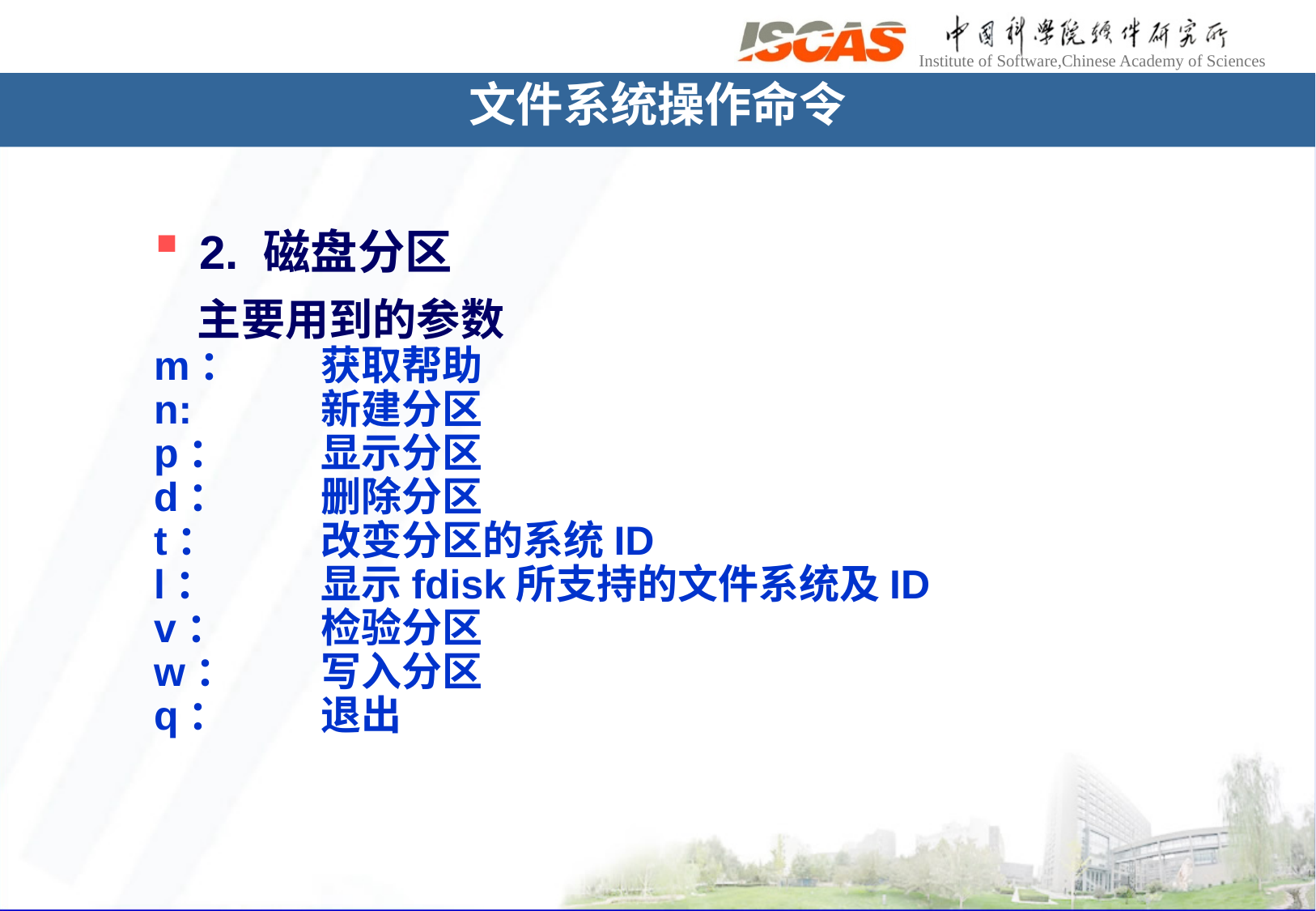

# 文件系统操作命令
2. 磁盘分区
   主要用到的参数
m： 	获取帮助
n:    	新建分区
p： 	显示分区
d： 	删除分区
t：  	改变分区的系统ID
l：  	显示fdisk所支持的文件系统及ID
v： 	检验分区
w：	写入分区
q： 	退出